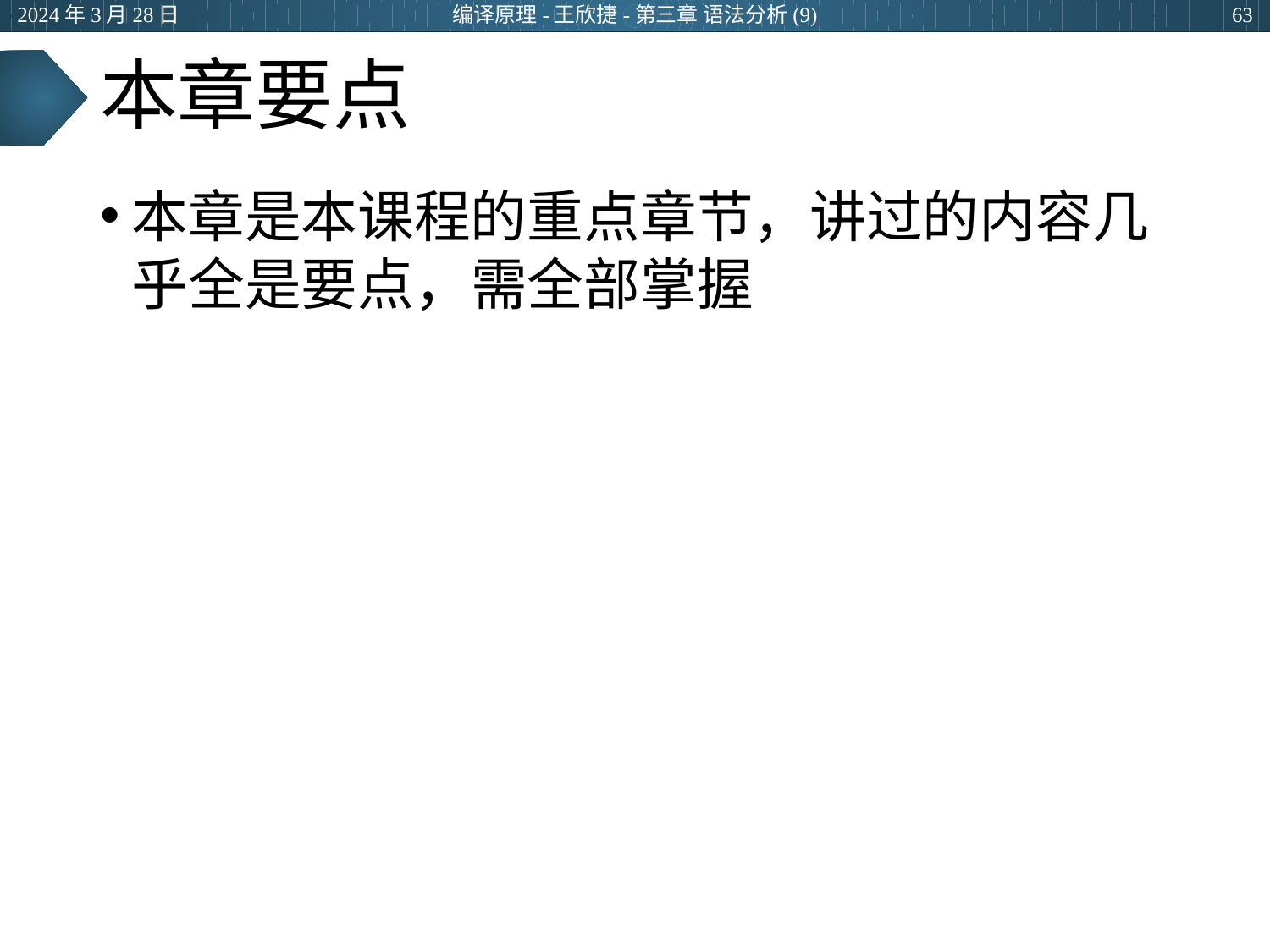

2024年3月28日
编译原理-王欣捷-第三章 语法分析(9)
63
# 本章要点
本章是本课程的重点章节，讲过的内容几乎全是要点，需全部掌握